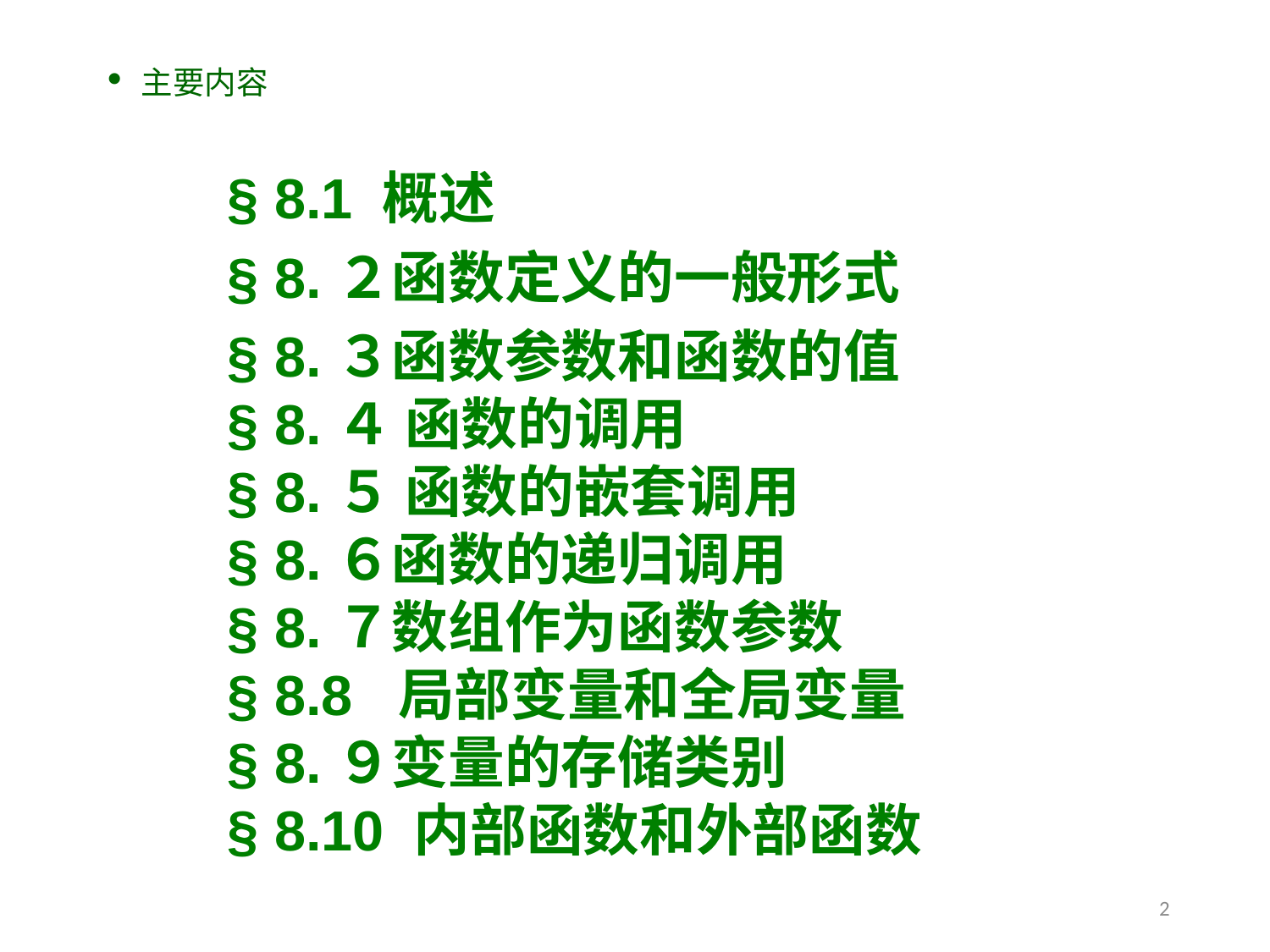

主要内容
§ 8.1 概述
§ 8.２函数定义的一般形式
§ 8.３函数参数和函数的值
§ 8.４ 函数的调用
§ 8.５ 函数的嵌套调用
§ 8.６函数的递归调用
§ 8.７数组作为函数参数
§ 8.8  局部变量和全局变量
§ 8.９变量的存储类别
§ 8.10 内部函数和外部函数
2